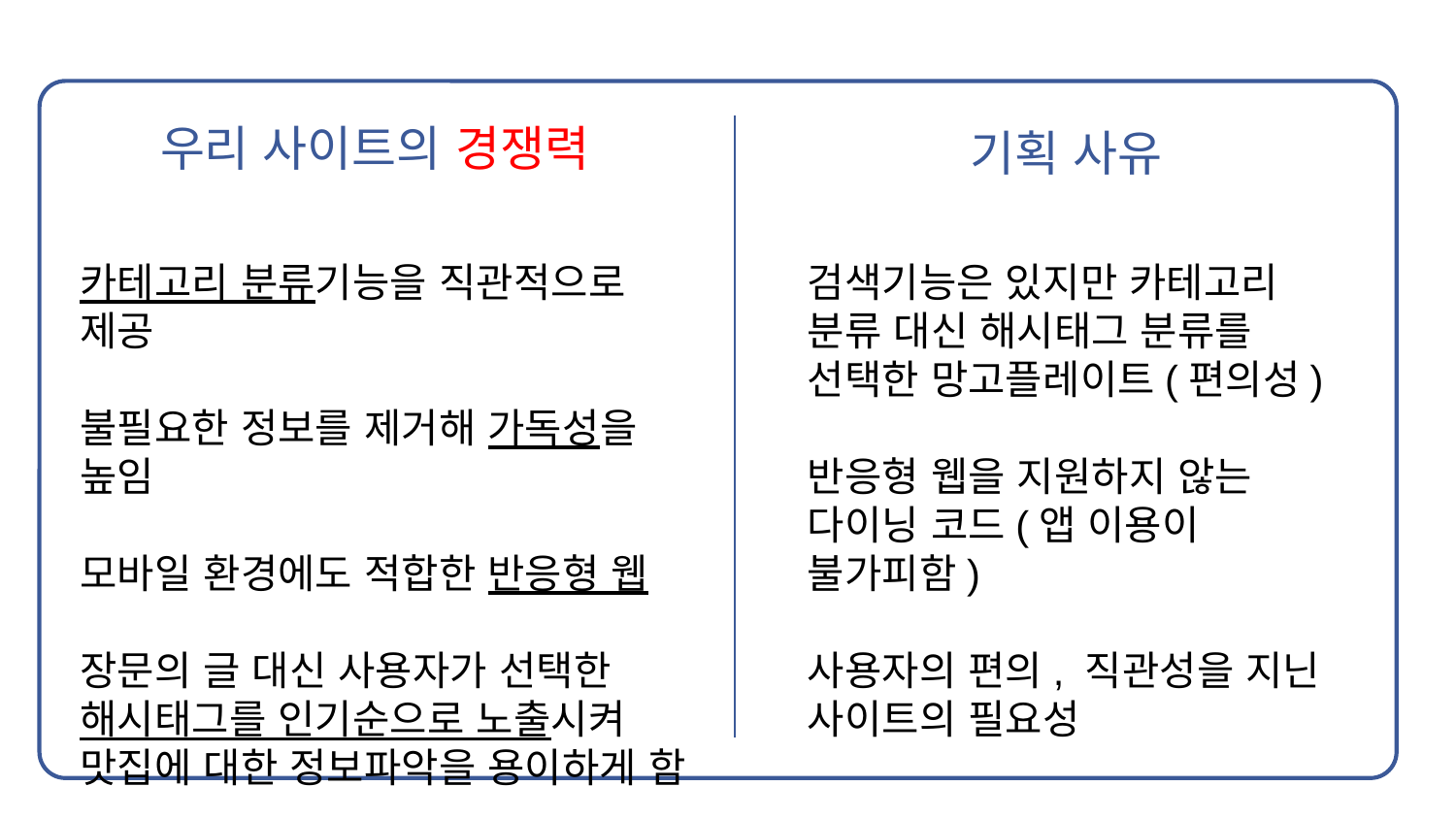

우리 사이트의 경쟁력
기획 사유
카테고리 분류기능을 직관적으로 제공

불필요한 정보를 제거해 가독성을 높임

모바일 환경에도 적합한 반응형 웹

장문의 글 대신 사용자가 선택한 해시태그를 인기순으로 노출시켜 맛집에 대한 정보파악을 용이하게 함
검색기능은 있지만 카테고리 분류 대신 해시태그 분류를 선택한 망고플레이트(편의성)

반응형 웹을 지원하지 않는 다이닝 코드(앱 이용이 불가피함)

사용자의 편의, 직관성을 지닌 사이트의 필요성